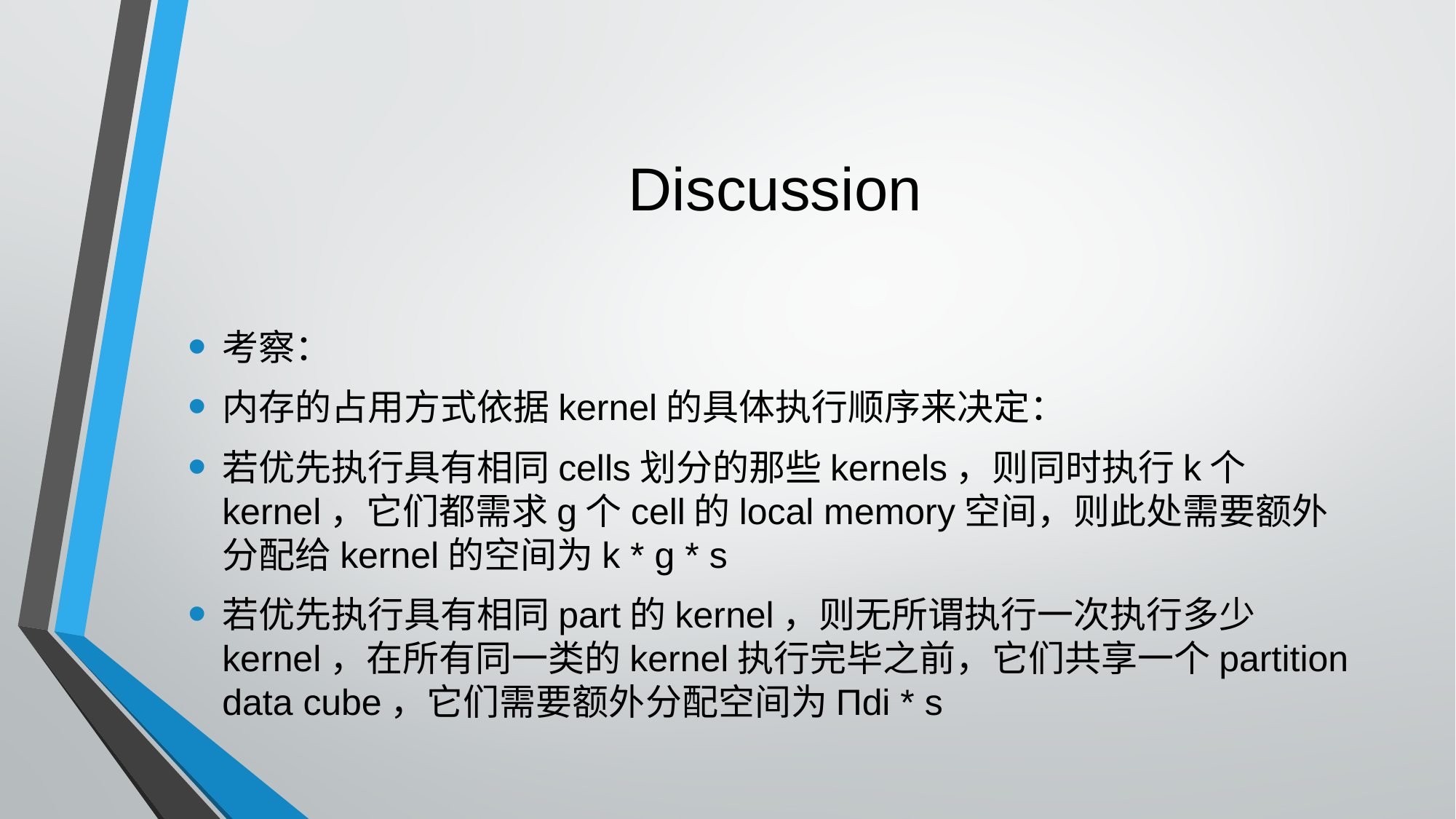

# Discussion
考察：
内存的占用方式依据kernel的具体执行顺序来决定：
若优先执行具有相同cells划分的那些kernels，则同时执行k个kernel，它们都需求g个cell的local memory空间，则此处需要额外分配给kernel的空间为k * g * s
若优先执行具有相同part的kernel，则无所谓执行一次执行多少kernel，在所有同一类的kernel执行完毕之前，它们共享一个partition data cube，它们需要额外分配空间为Πdi * s